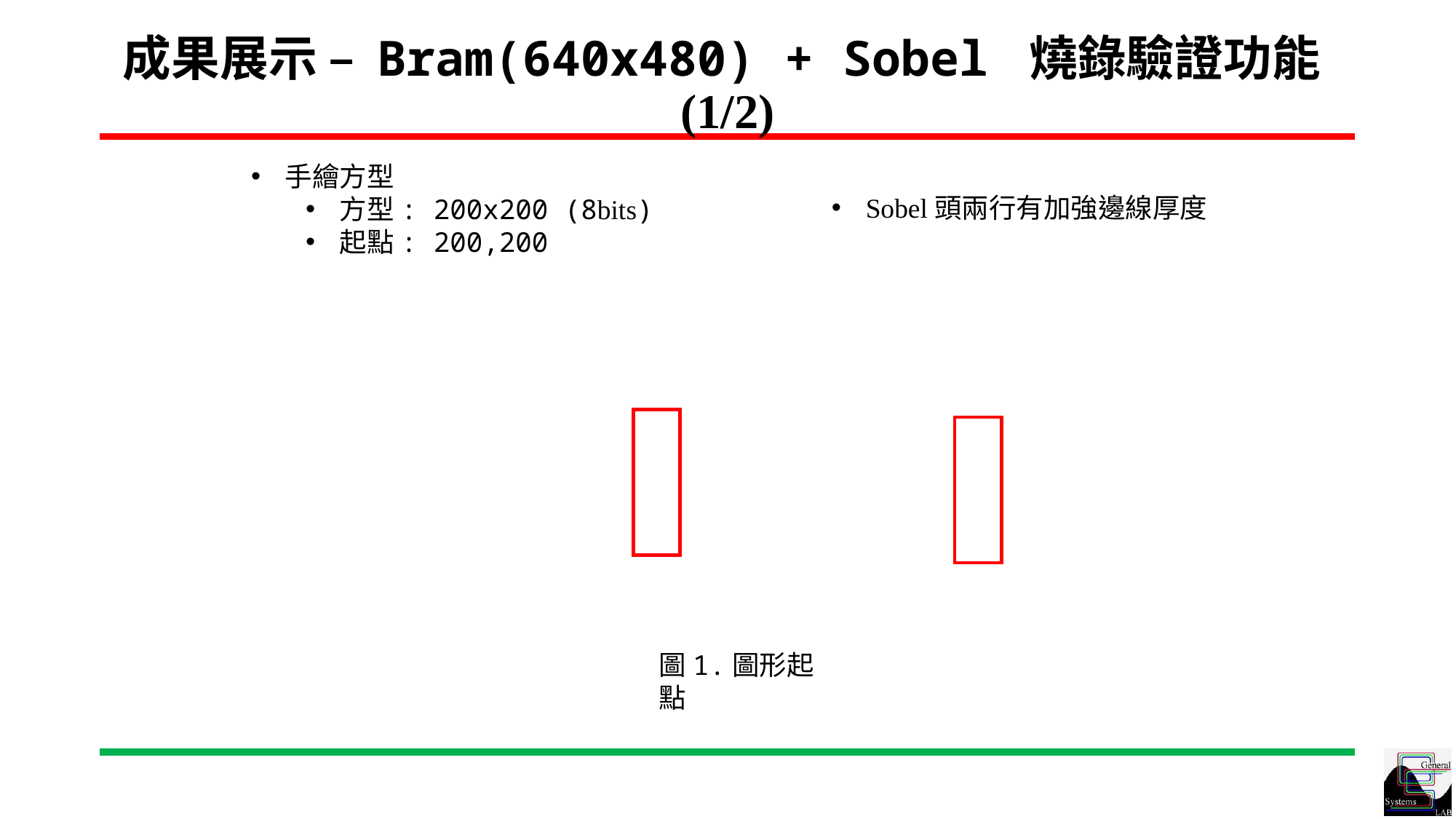

# 成果展示 – Bram(640x480) + Sobel 燒錄驗證功能(1/2)
手繪方型
方型: 200x200 (8bits)
起點: 200,200

Sobel頭兩行有加強邊線厚度

圖1.圖形起點